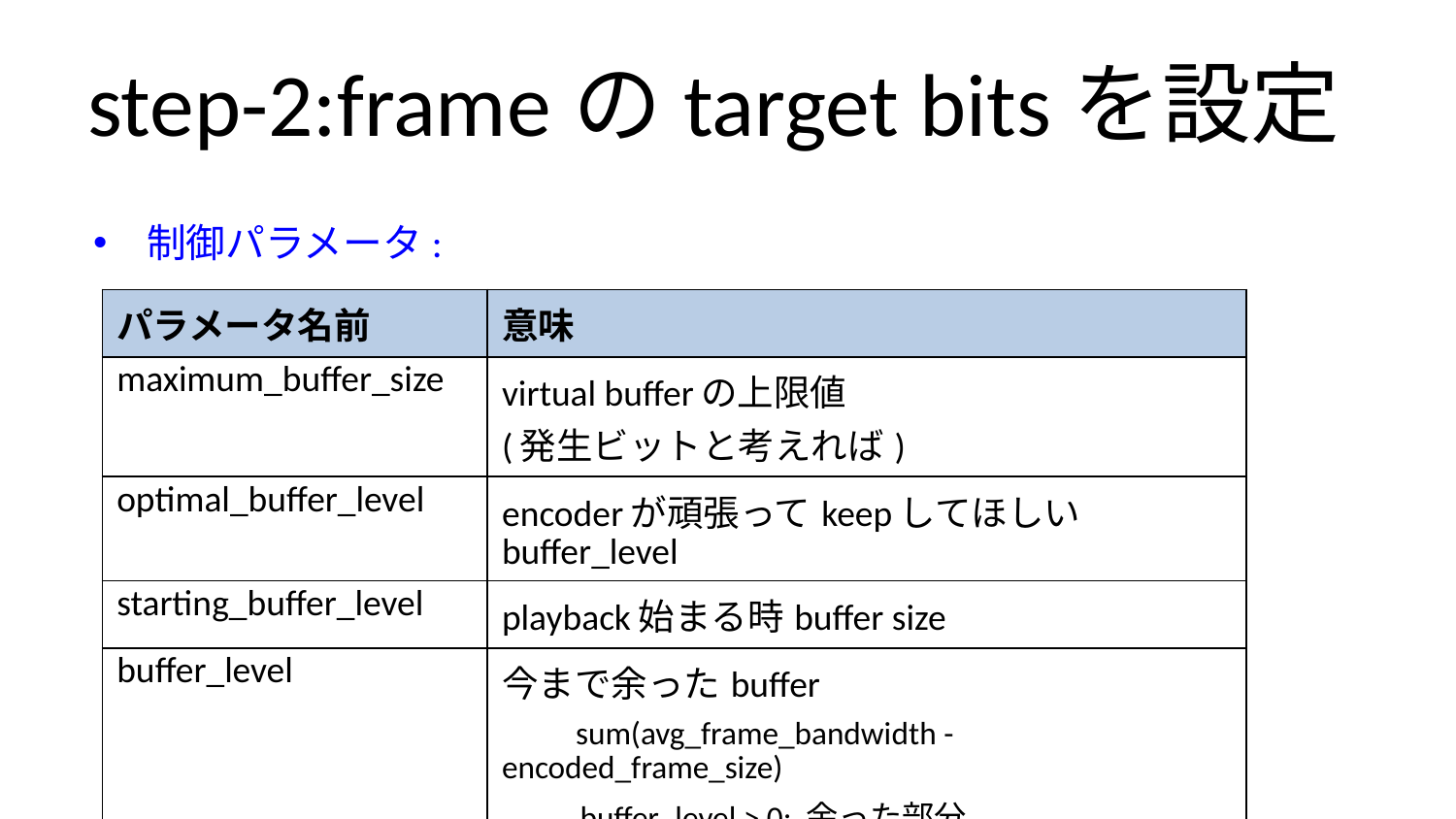

# step-2:frameのtarget bitsを設定
制御パラメータ:
| パラメータ名前 | 意味 |
| --- | --- |
| maximum\_buffer\_size | virtual bufferの上限値 (発生ビットと考えれば) |
| optimal\_buffer\_level | encoderが頑張ってkeepしてほしいbuffer\_level |
| starting\_buffer\_level | playback始まる時buffer size |
| buffer\_level | 今まで余ったbuffer 　　sum(avg\_frame\_bandwidth - encoded\_frame\_size) 　　buffer\_level > 0: 余った部分 　　buffer\_level < 0: 使いすぎる部分 |